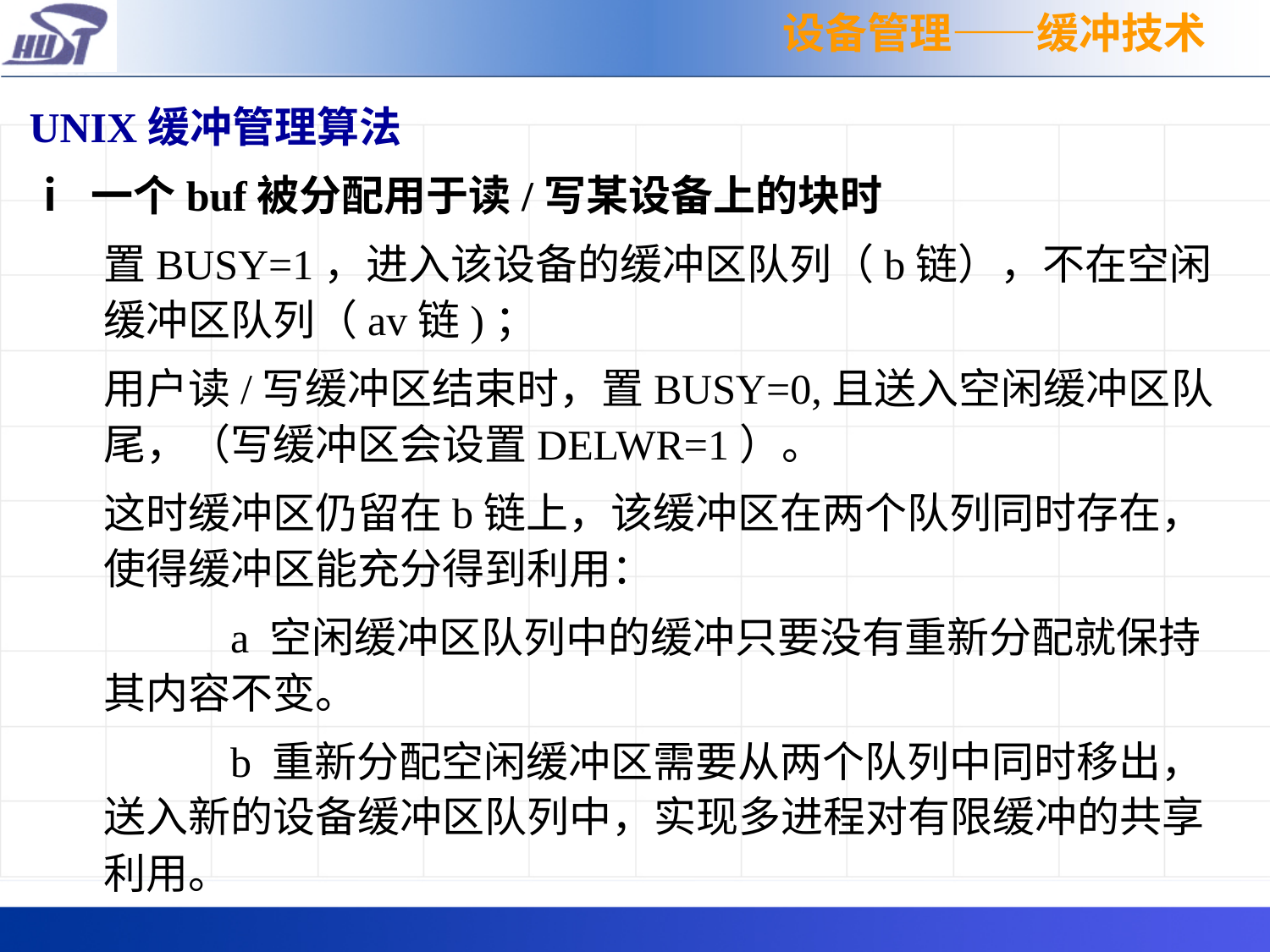

设备管理——缓冲技术
UNIX缓冲管理算法
ⅰ 一个buf被分配用于读/写某设备上的块时
	置BUSY=1，进入该设备的缓冲区队列（b链），不在空闲缓冲区队列（av链)；
	用户读/写缓冲区结束时，置BUSY=0,且送入空闲缓冲区队尾，（写缓冲区会设置DELWR=1）。
	这时缓冲区仍留在b链上，该缓冲区在两个队列同时存在，使得缓冲区能充分得到利用：
		a 空闲缓冲区队列中的缓冲只要没有重新分配就保持其内容不变。
		b 重新分配空闲缓冲区需要从两个队列中同时移出，送入新的设备缓冲区队列中，实现多进程对有限缓冲的共享利用。